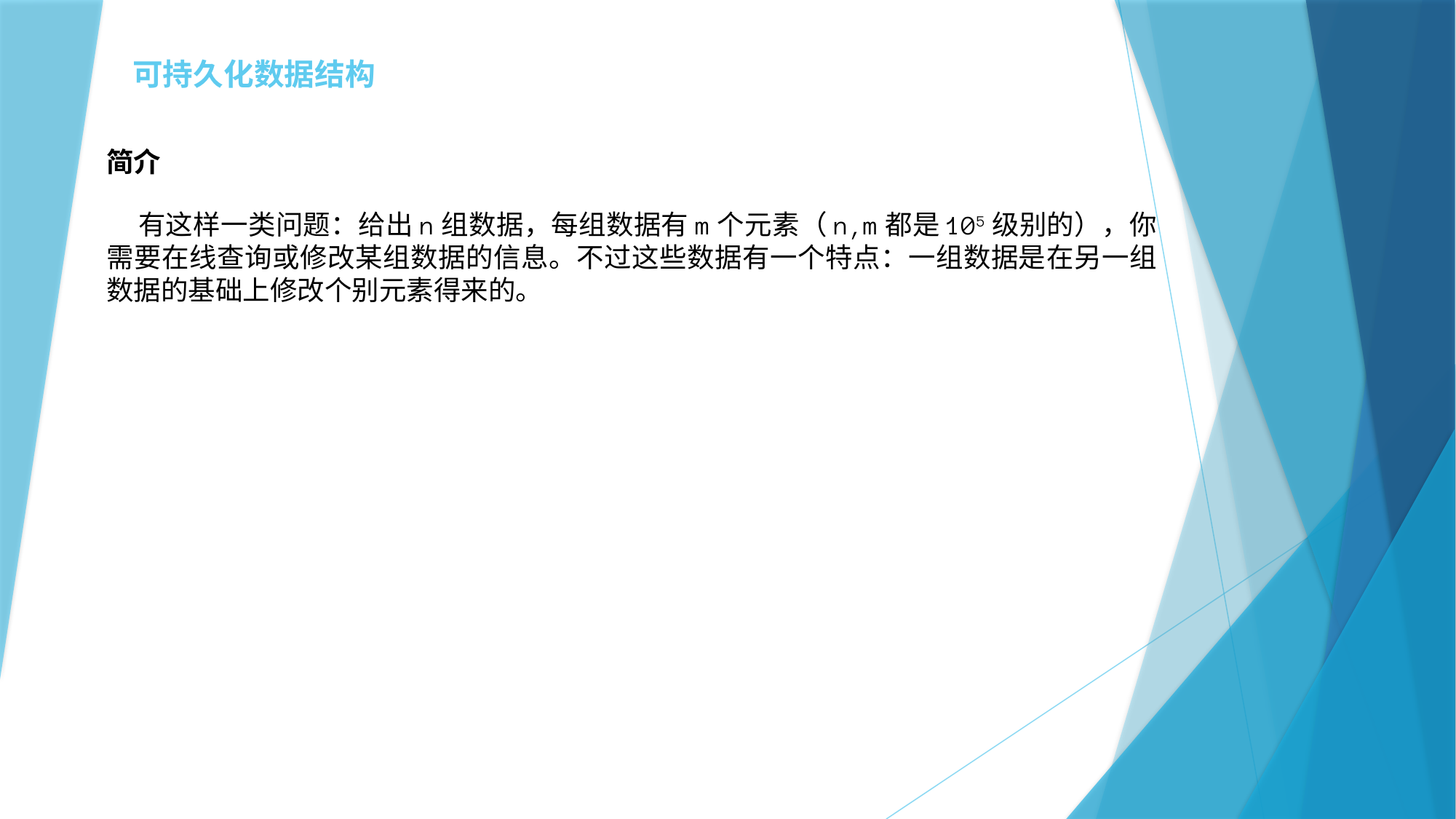

# 可持久化数据结构
简介
有这样一类问题：给出n组数据，每组数据有m个元素（n,m都是105级别的），你需要在线查询或修改某组数据的信息。不过这些数据有一个特点：一组数据是在另一组数据的基础上修改个别元素得来的。